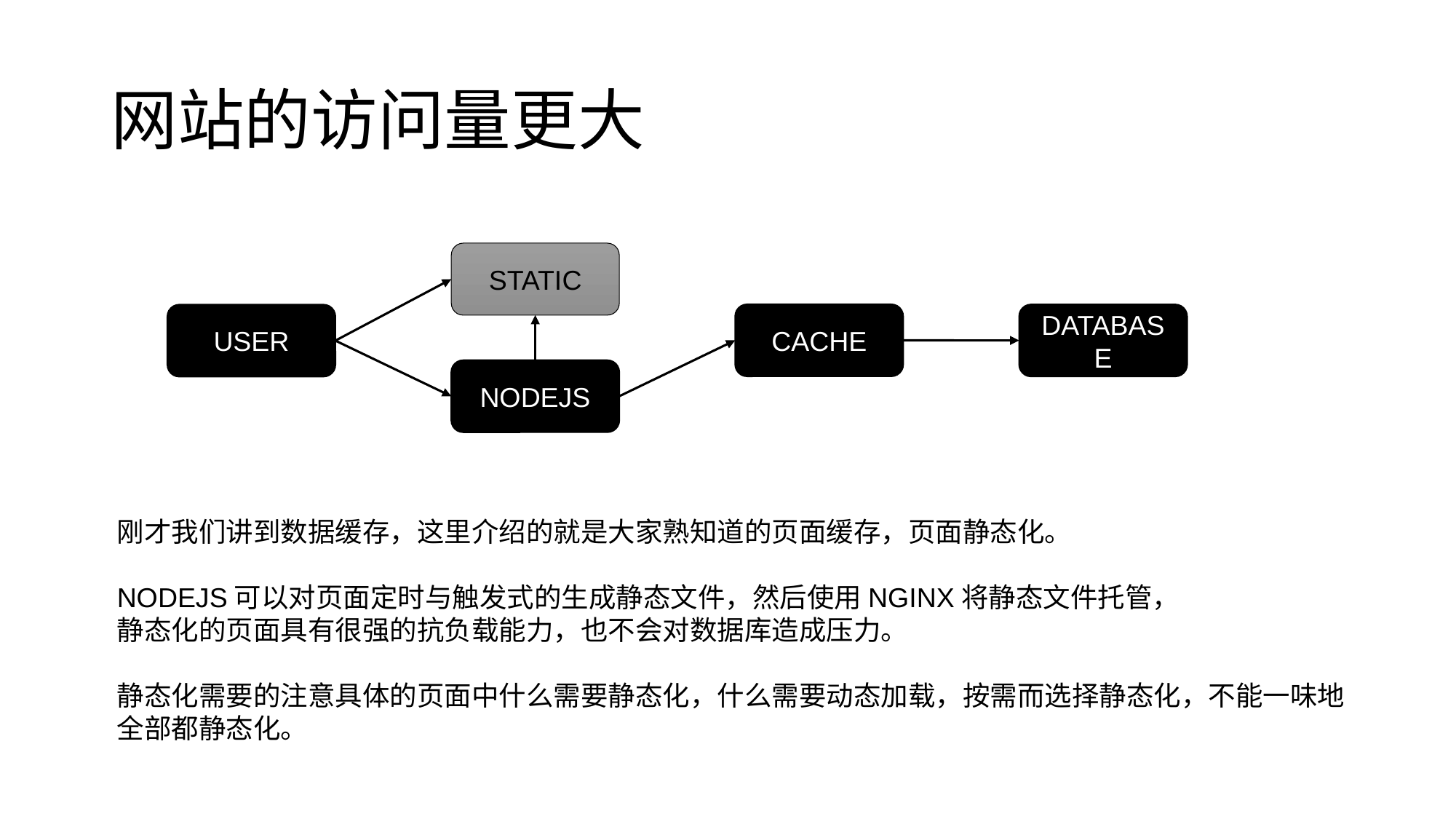

# 网站的访问量更大
STATIC
CACHE
DATABASE
USER
NODEJS
刚才我们讲到数据缓存，这里介绍的就是大家熟知道的页面缓存，页面静态化。

NODEJS可以对页面定时与触发式的生成静态文件，然后使用NGINX将静态文件托管，
静态化的页面具有很强的抗负载能力，也不会对数据库造成压力。

静态化需要的注意具体的页面中什么需要静态化，什么需要动态加载，按需而选择静态化，不能一味地
全部都静态化。